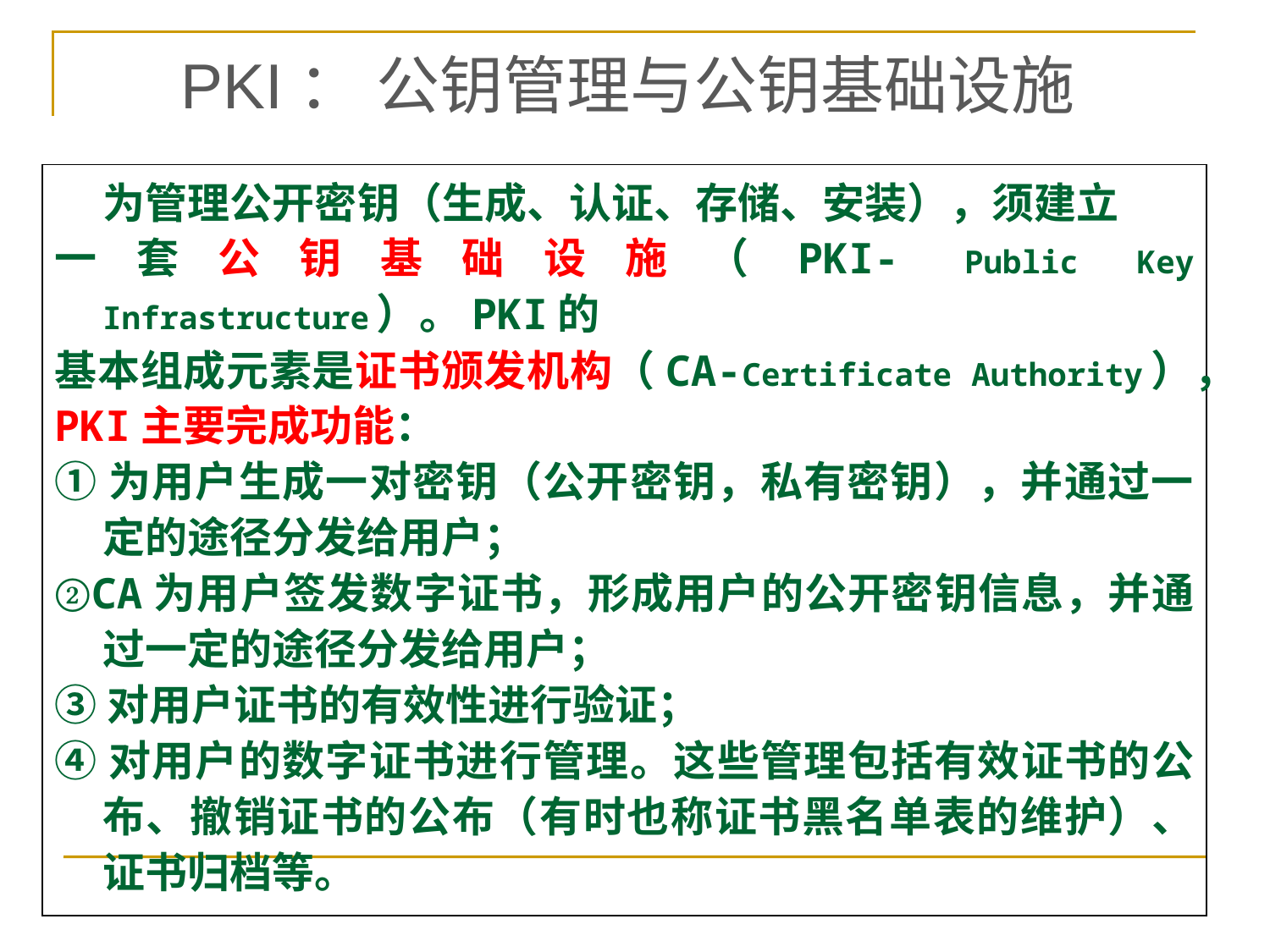

PKI： 公钥管理与公钥基础设施
    为管理公开密钥（生成、认证、存储、安装），须建立
一套公钥基础设施（PKI- Public Key Infrastructure）。PKI的
基本组成元素是证书颁发机构（CA-Certificate Authority），
PKI主要完成功能：
①为用户生成一对密钥（公开密钥，私有密钥），并通过一定的途径分发给用户；
②CA为用户签发数字证书，形成用户的公开密钥信息，并通过一定的途径分发给用户；
③对用户证书的有效性进行验证；
④对用户的数字证书进行管理。这些管理包括有效证书的公布、撤销证书的公布（有时也称证书黑名单表的维护）、证书归档等。